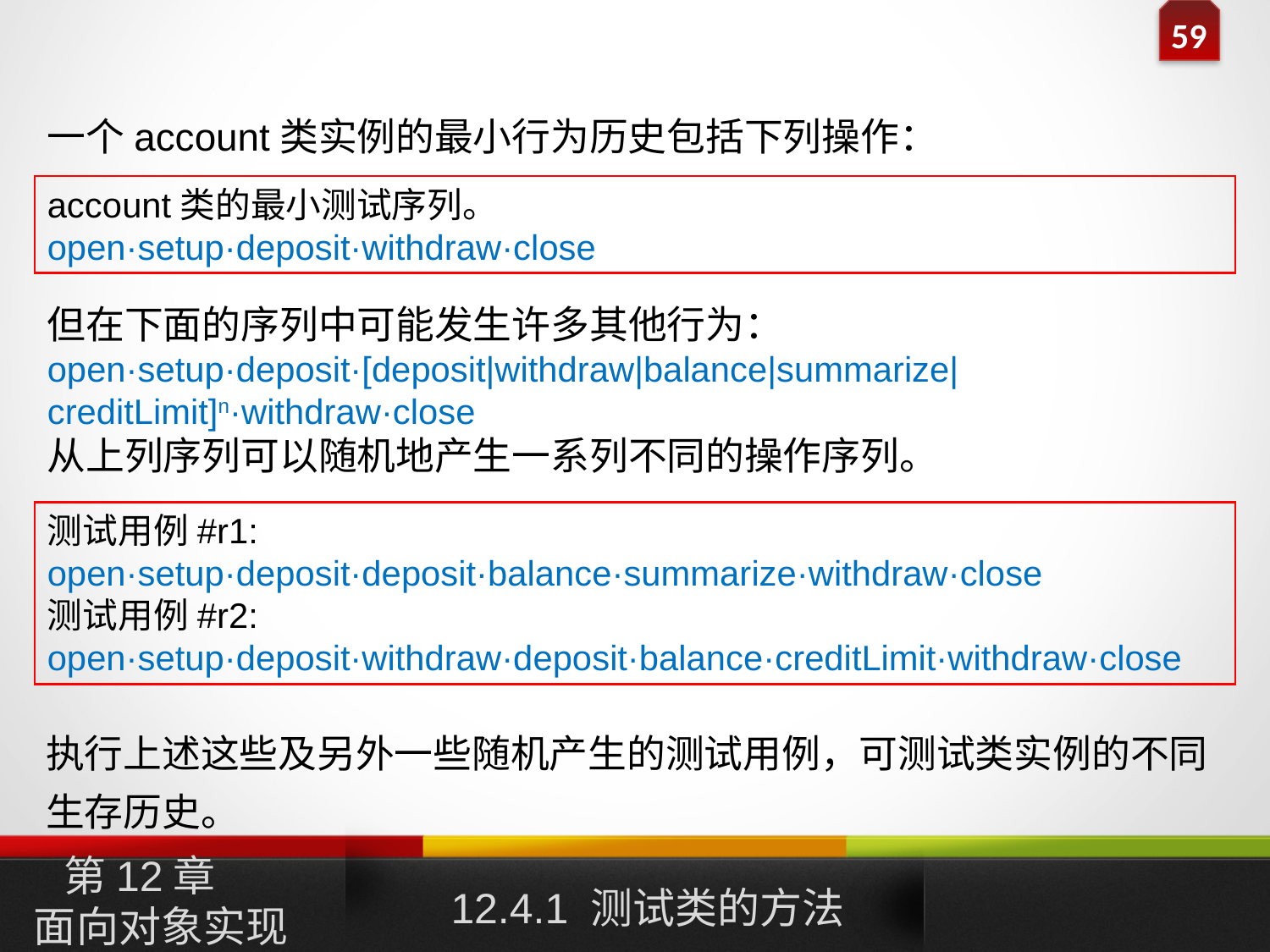

一个account类实例的最小行为历史包括下列操作：
account类的最小测试序列。
open·setup·deposit·withdraw·close
但在下面的序列中可能发生许多其他行为：open·setup·deposit·[deposit|withdraw|balance|summarize|creditLimit]n·withdraw·close
从上列序列可以随机地产生一系列不同的操作序列。
测试用例#r1:
open·setup·deposit·deposit·balance·summarize·withdraw·close
测试用例#r2:
open·setup·deposit·withdraw·deposit·balance·creditLimit·withdraw·close
执行上述这些及另外一些随机产生的测试用例，可测试类实例的不同生存历史。
12.4.1 测试类的方法